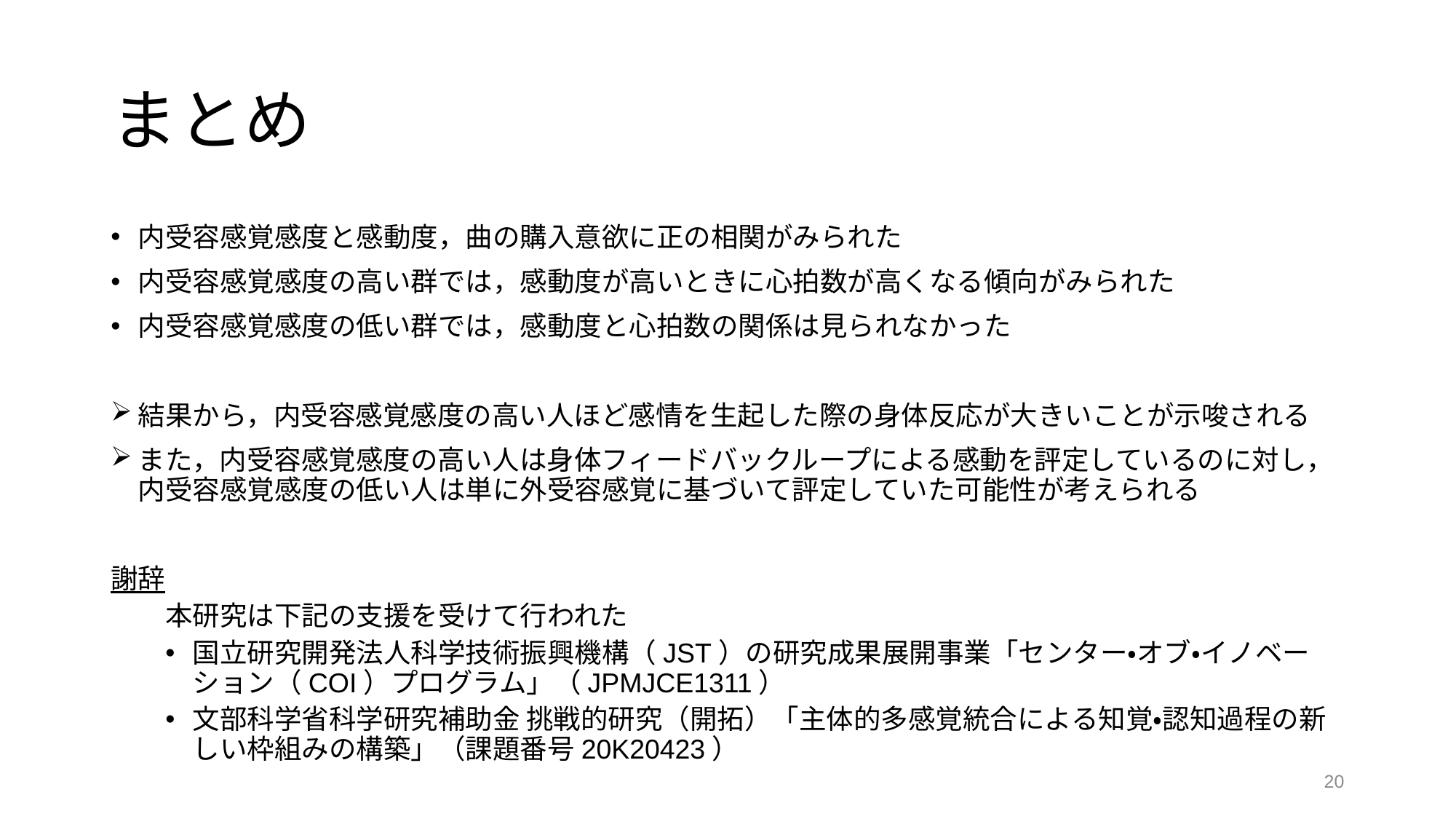

# まとめ
内受容感覚感度と感動度，曲の購入意欲に正の相関がみられた
内受容感覚感度の高い群では，感動度が高いときに心拍数が高くなる傾向がみられた
内受容感覚感度の低い群では，感動度と心拍数の関係は見られなかった

結果から，内受容感覚感度の高い人ほど感情を生起した際の身体反応が大きいことが示唆される
また，内受容感覚感度の高い人は身体フィードバックループによる感動を評定しているのに対し，内受容感覚感度の低い人は単に外受容感覚に基づいて評定していた可能性が考えられる

謝辞
本研究は下記の支援を受けて行われた
国立研究開発法人科学技術振興機構（JST）の研究成果展開事業「センター・オブ・イノベーション（COI）プログラム」（JPMJCE1311）
文部科学省科学研究補助金 挑戦的研究（開拓）「主体的多感覚統合による知覚・認知過程の新しい枠組みの構築」（課題番号20K20423）
20